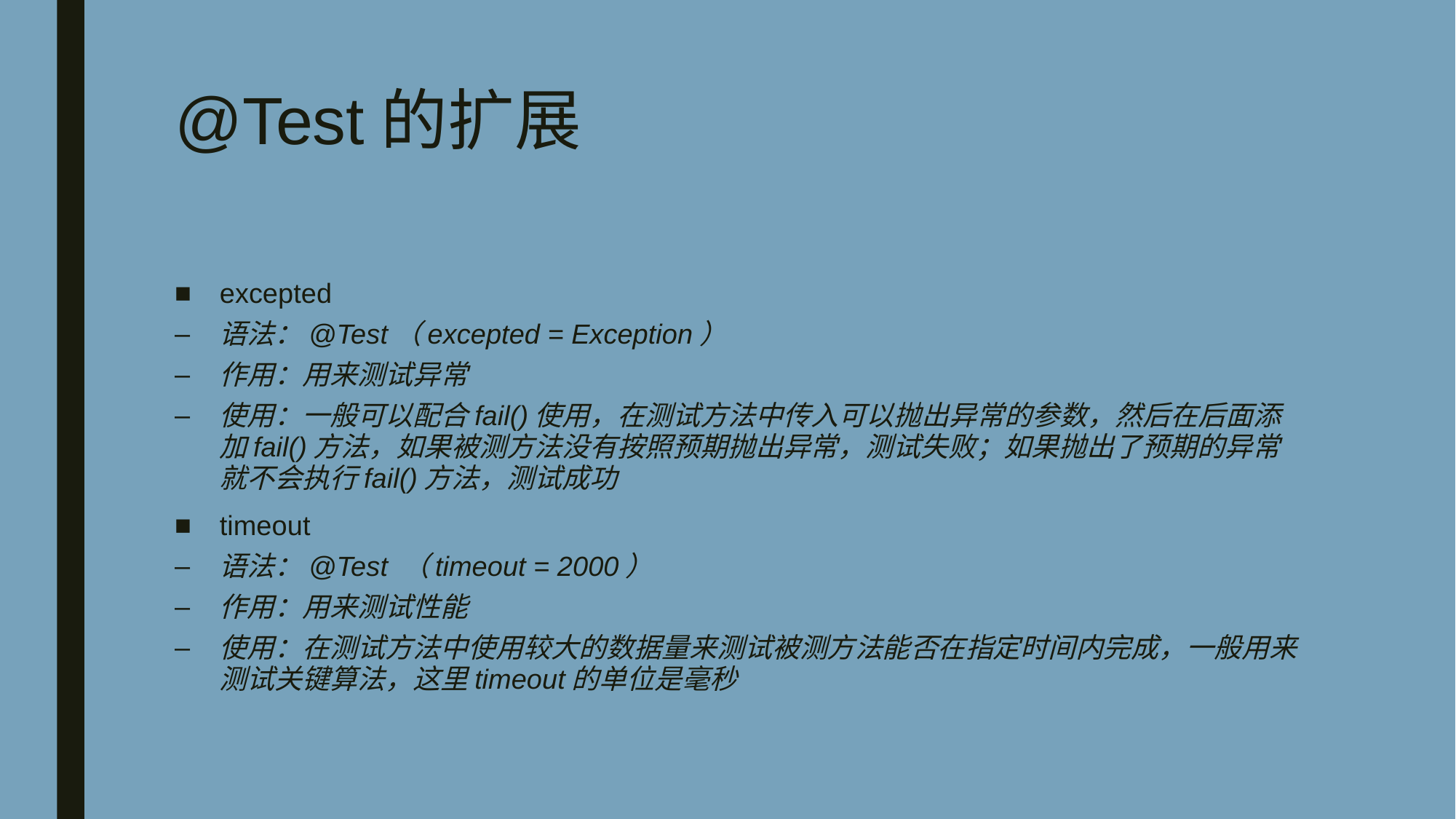

# @Test的扩展
excepted
语法：@Test（excepted = Exception）
作用：用来测试异常
使用：一般可以配合fail()使用，在测试方法中传入可以抛出异常的参数，然后在后面添加fail()方法，如果被测方法没有按照预期抛出异常，测试失败；如果抛出了预期的异常就不会执行fail()方法，测试成功
timeout
语法：@Test （timeout = 2000）
作用：用来测试性能
使用：在测试方法中使用较大的数据量来测试被测方法能否在指定时间内完成，一般用来测试关键算法，这里timeout的单位是毫秒